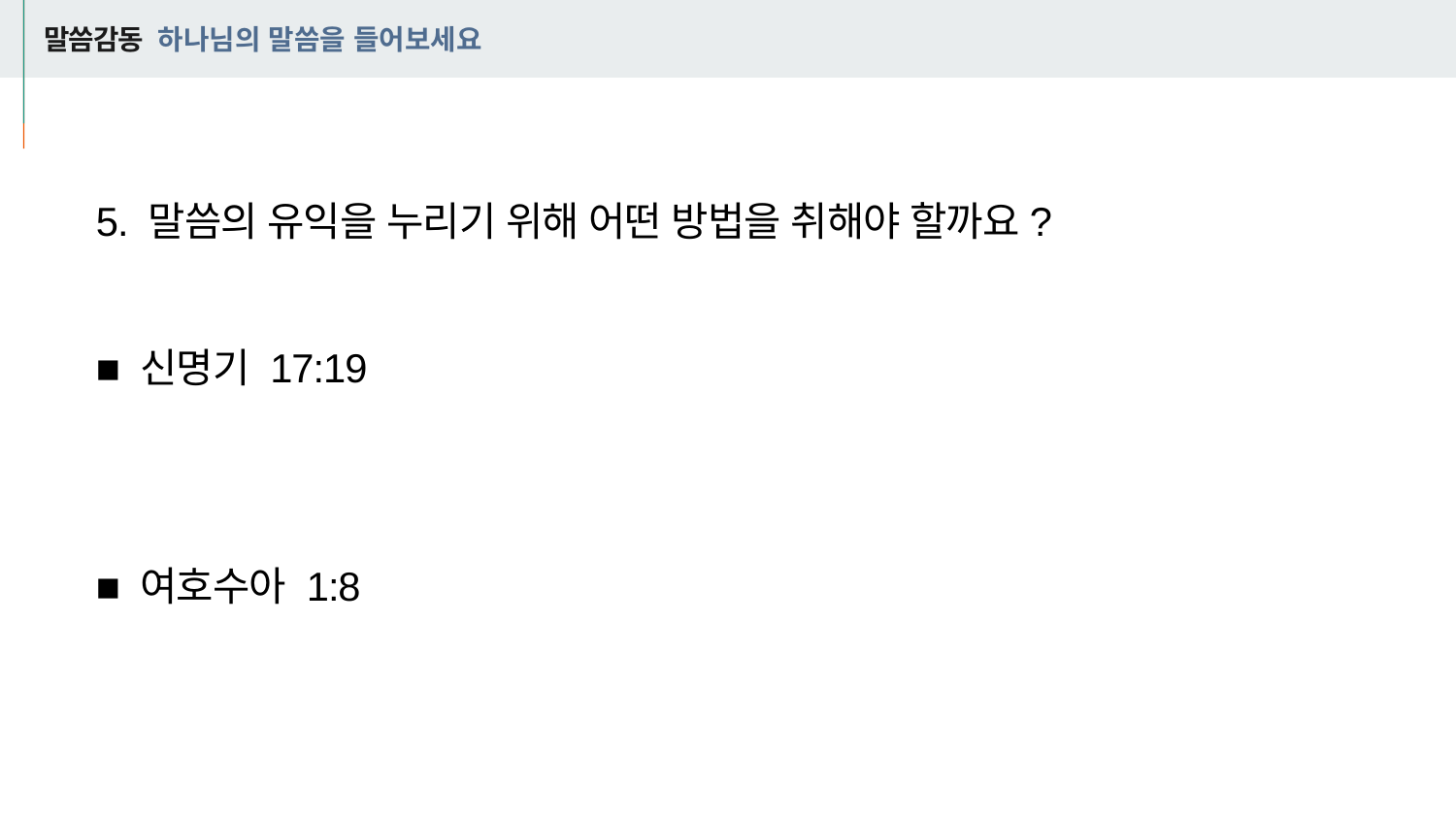

# 말씀감동  하나님의 말씀을 들어보세요
5. 말씀의 유익을 누리기 위해 어떤 방법을 취해야 할까요?

■ 신명기 17:19

■ 여호수아 1:8